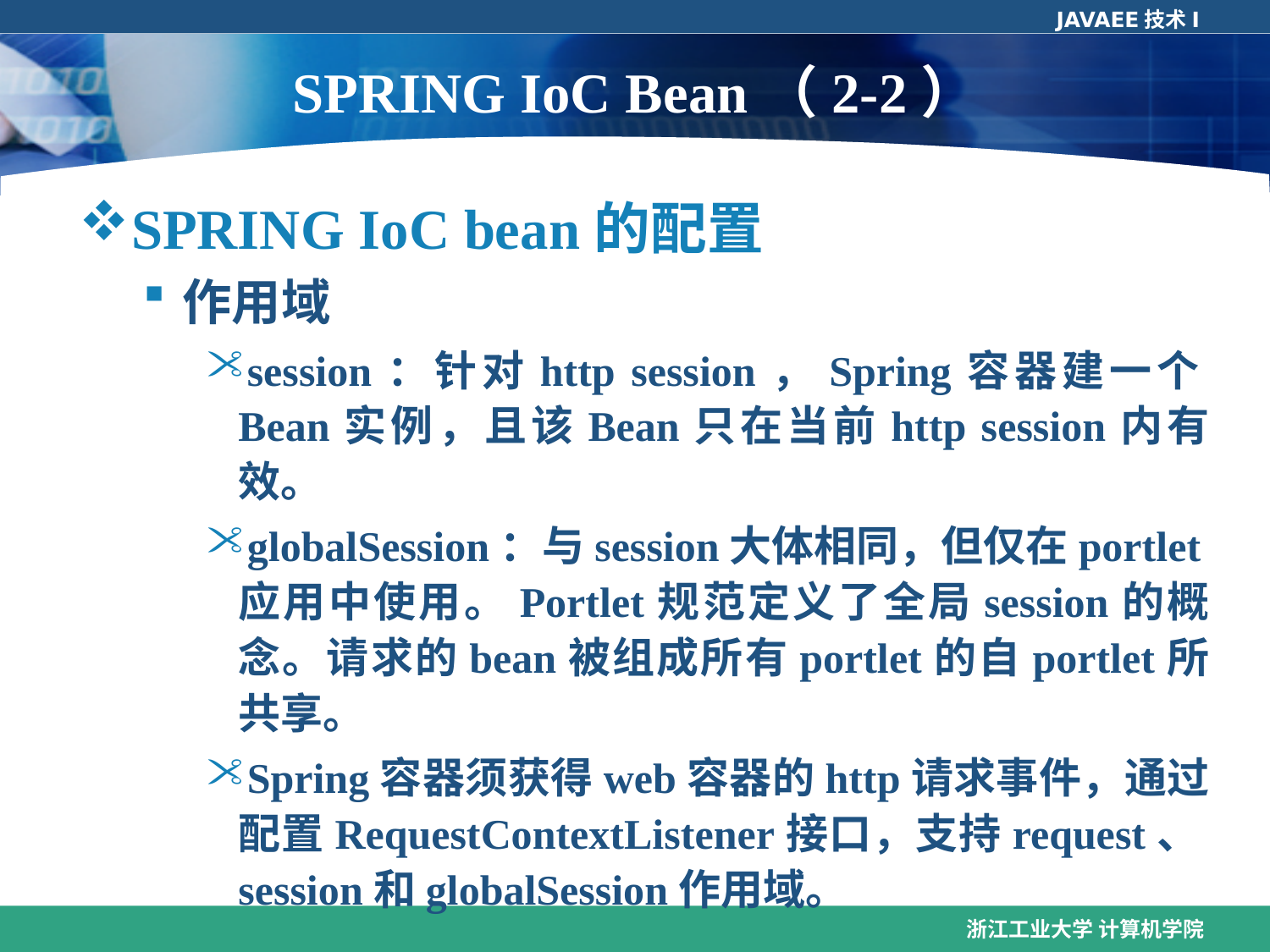

# SPRING IoC Bean（2-2）
SPRING IoC bean的配置
作用域
session：针对http session，Spring容器建一个Bean实例，且该Bean只在当前http session内有效。
globalSession：与session大体相同，但仅在portlet应用中使用。Portlet规范定义了全局session的概念。请求的bean被组成所有portlet的自portlet所共享。
Spring容器须获得web容器的http请求事件，通过配置RequestContextListener接口，支持request、session和globalSession作用域。